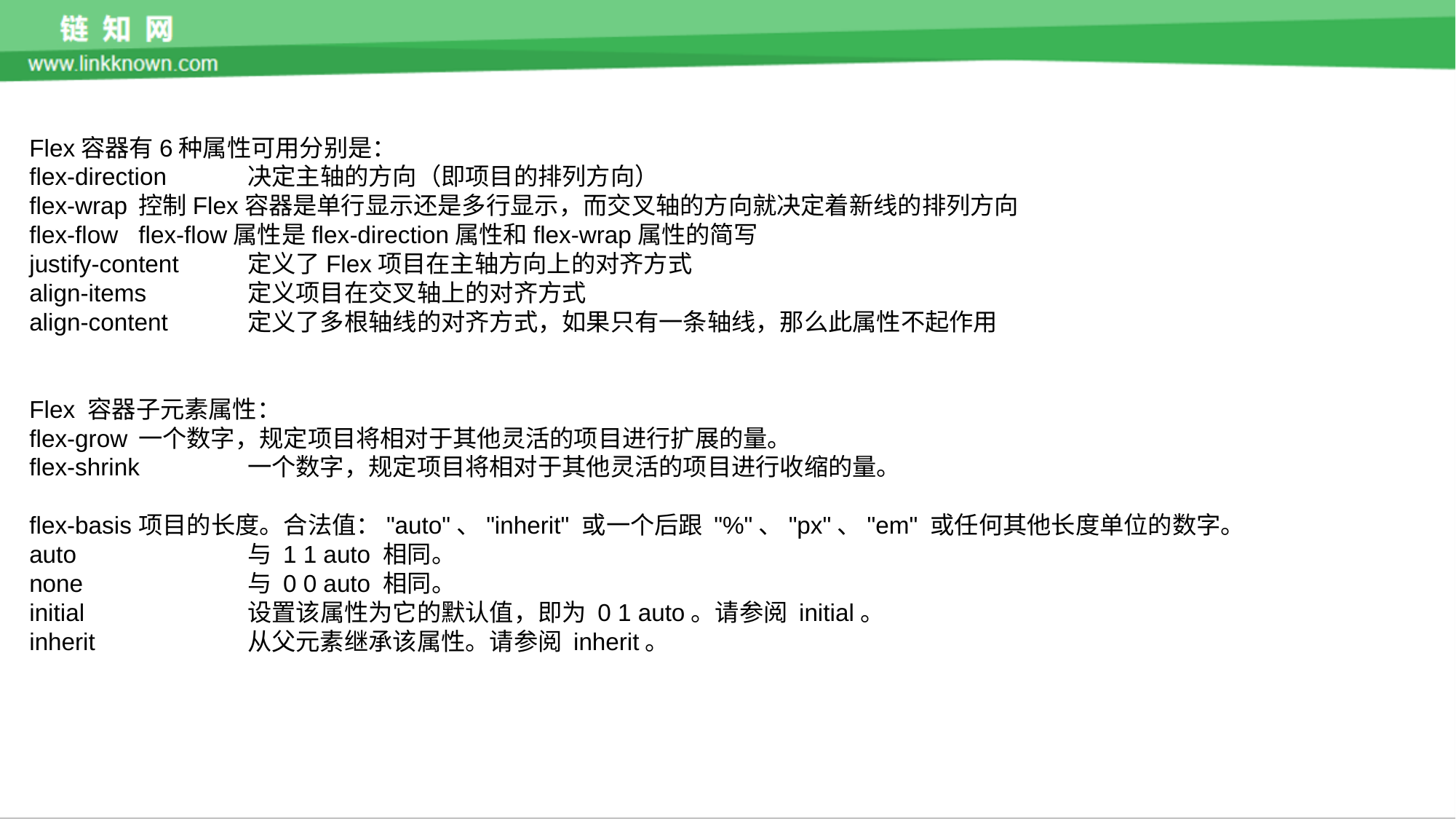

Flex容器有6种属性可用分别是：
flex-direction	决定主轴的方向（即项目的排列方向）
flex-wrap	控制Flex容器是单行显示还是多行显示，而交叉轴的方向就决定着新线的排列方向
flex-flow	flex-flow属性是flex-direction属性和flex-wrap属性的简写
justify-content	定义了Flex项目在主轴方向上的对齐方式
align-items	定义项目在交叉轴上的对齐方式
align-content	定义了多根轴线的对齐方式，如果只有一条轴线，那么此属性不起作用

Flex 容器子元素属性：
flex-grow	一个数字，规定项目将相对于其他灵活的项目进行扩展的量。
flex-shrink	一个数字，规定项目将相对于其他灵活的项目进行收缩的量。

flex-basis	项目的长度。合法值："auto"、"inherit" 或一个后跟 "%"、"px"、"em" 或任何其他长度单位的数字。
auto		与 1 1 auto 相同。
none		与 0 0 auto 相同。
initial		设置该属性为它的默认值，即为 0 1 auto。请参阅 initial。
inherit		从父元素继承该属性。请参阅 inherit。